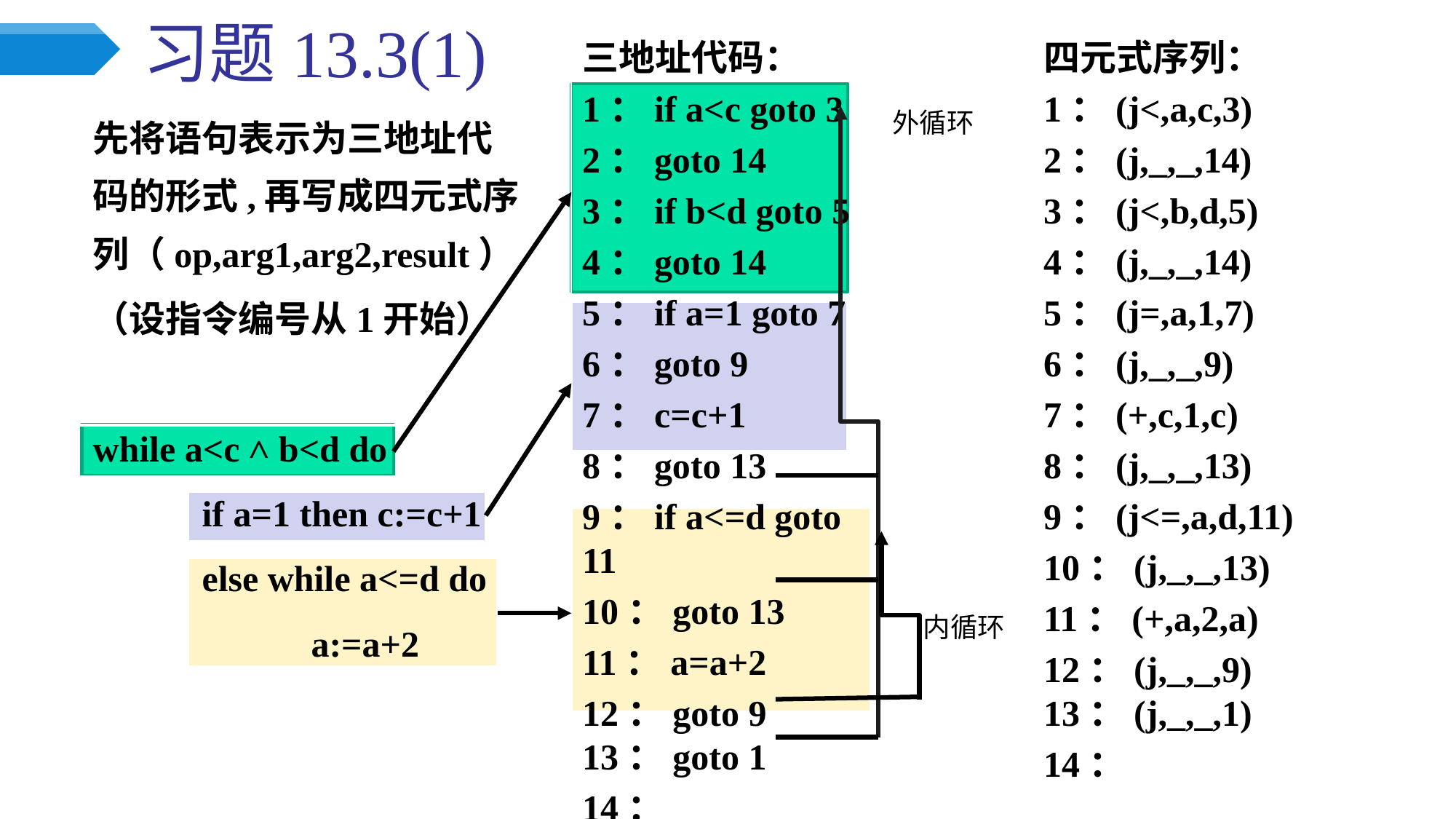

# 习题13.3(1)
三地址代码：
1：if a<c goto 3
2：goto 14
3：if b<d goto 5
4：goto 14
5：if a=1 goto 7
6：goto 9
7：c=c+1
8：goto 13
9：if a<=d goto 11
10：goto 13
11：a=a+2
12：goto 9
13：goto 1
14：
四元式序列：
1：(j<,a,c,3)
2：(j,_,_,14)
3：(j<,b,d,5)
4：(j,_,_,14)
5：(j=,a,1,7)
6：(j,_,_,9)
7：(+,c,1,c)
8：(j,_,_,13)
9：(j<=,a,d,11)
10：(j,_,_,13)
11：(+,a,2,a)
12：(j,_,_,9)
13：(j,_,_,1)
14：

先将语句表示为三地址代码的形式,再写成四元式序列（op,arg1,arg2,result）
（设指令编号从1开始）

while a<c ˄ b<d do
	if a=1 then c:=c+1
	else while a<=d do
		a:=a+2

外循环

内循环